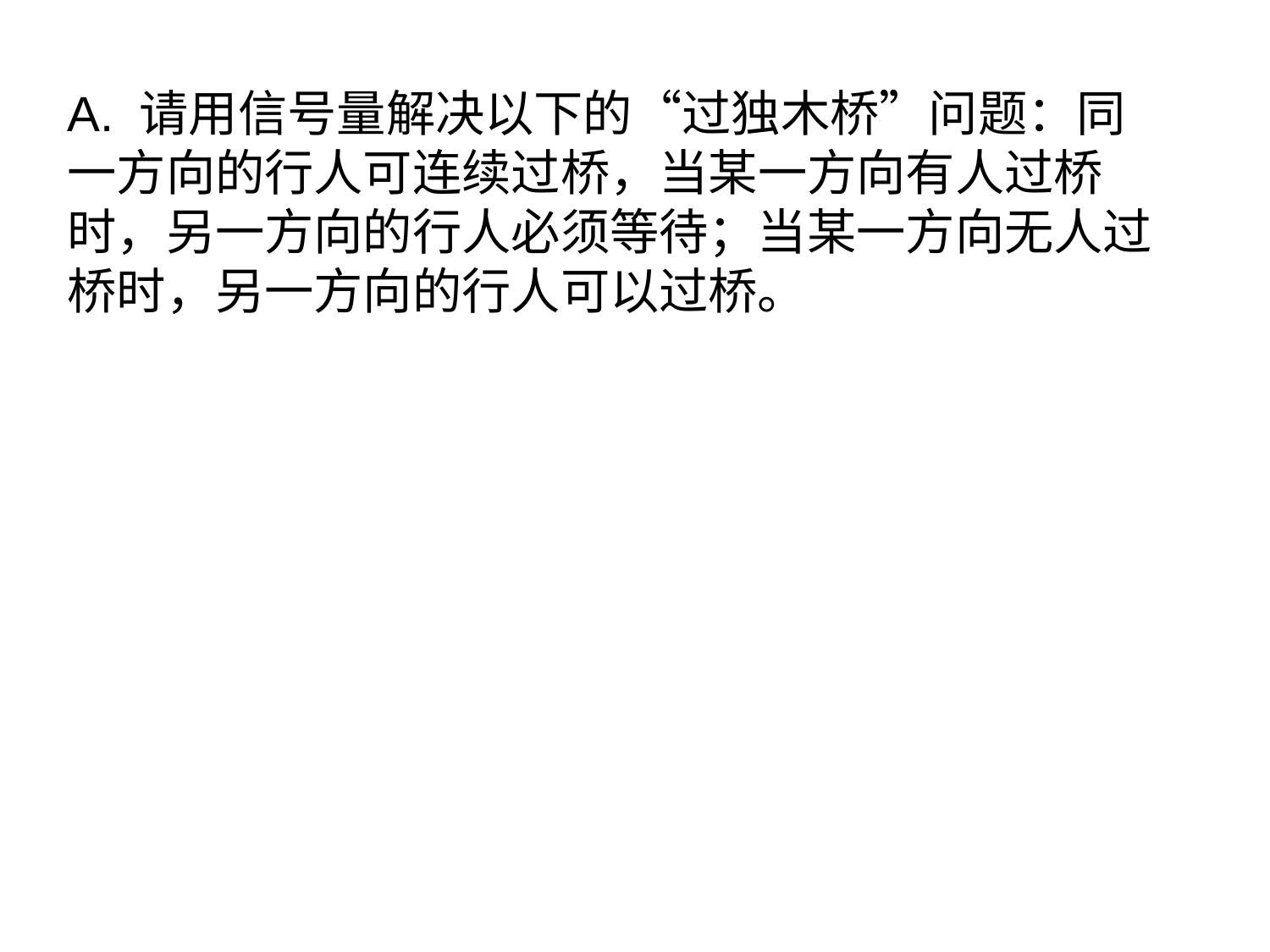

A. 请用信号量解决以下的“过独木桥”问题：同一方向的行人可连续过桥，当某一方向有人过桥时，另一方向的行人必须等待；当某一方向无人过桥时，另一方向的行人可以过桥。